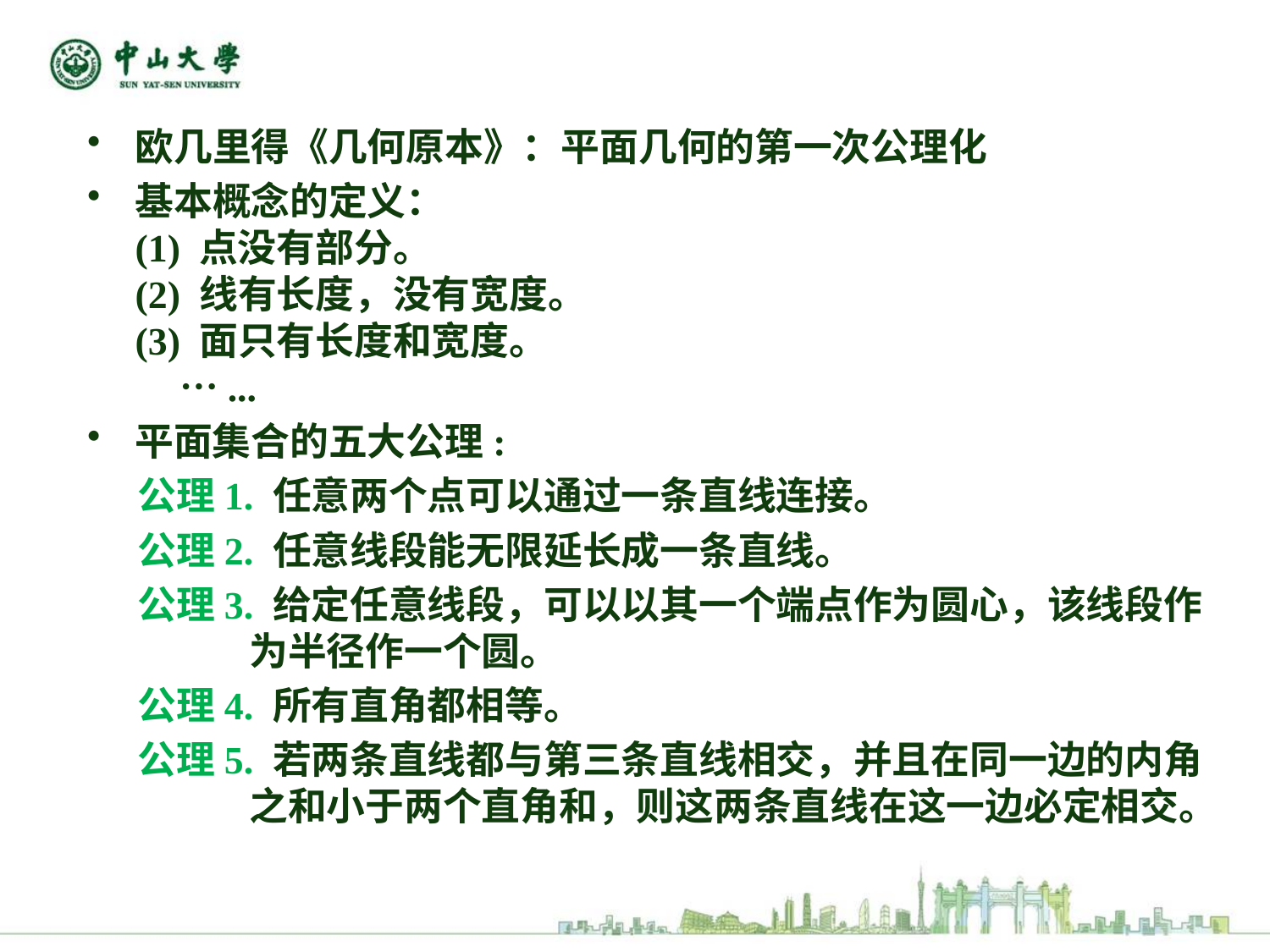

欧几里得《几何原本》：平面几何的第一次公理化
基本概念的定义：
(1) 点没有部分。
(2) 线有长度，没有宽度。
(3) 面只有长度和宽度。
     …...
平面集合的五大公理:
公理1. 任意两个点可以通过一条直线连接。
公理2. 任意线段能无限延长成一条直线。
公理3. 给定任意线段，可以以其一个端点作为圆心，该线段作为半径作一个圆。
公理4. 所有直角都相等。
公理5. 若两条直线都与第三条直线相交，并且在同一边的内角之和小于两个直角和，则这两条直线在这一边必定相交。